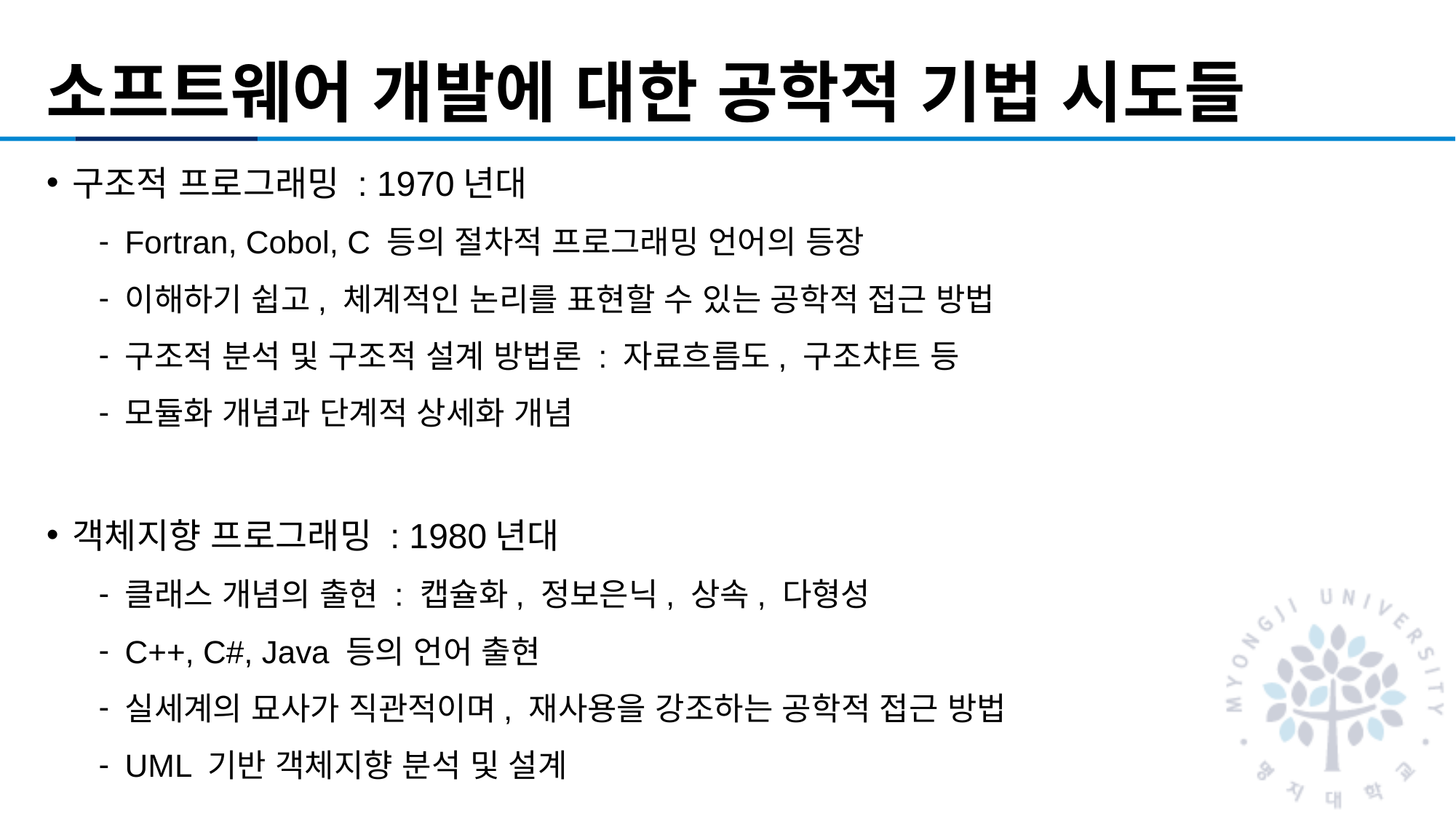

# 소프트웨어 개발에 대한 공학적 기법 시도들
구조적 프로그래밍 : 1970년대
Fortran, Cobol, C 등의 절차적 프로그래밍 언어의 등장
이해하기 쉽고, 체계적인 논리를 표현할 수 있는 공학적 접근 방법
구조적 분석 및 구조적 설계 방법론 : 자료흐름도, 구조챠트 등
모듈화 개념과 단계적 상세화 개념

객체지향 프로그래밍 : 1980년대
클래스 개념의 출현 : 캡슐화, 정보은닉, 상속, 다형성
C++, C#, Java 등의 언어 출현
실세계의 묘사가 직관적이며, 재사용을 강조하는 공학적 접근 방법
UML 기반 객체지향 분석 및 설계